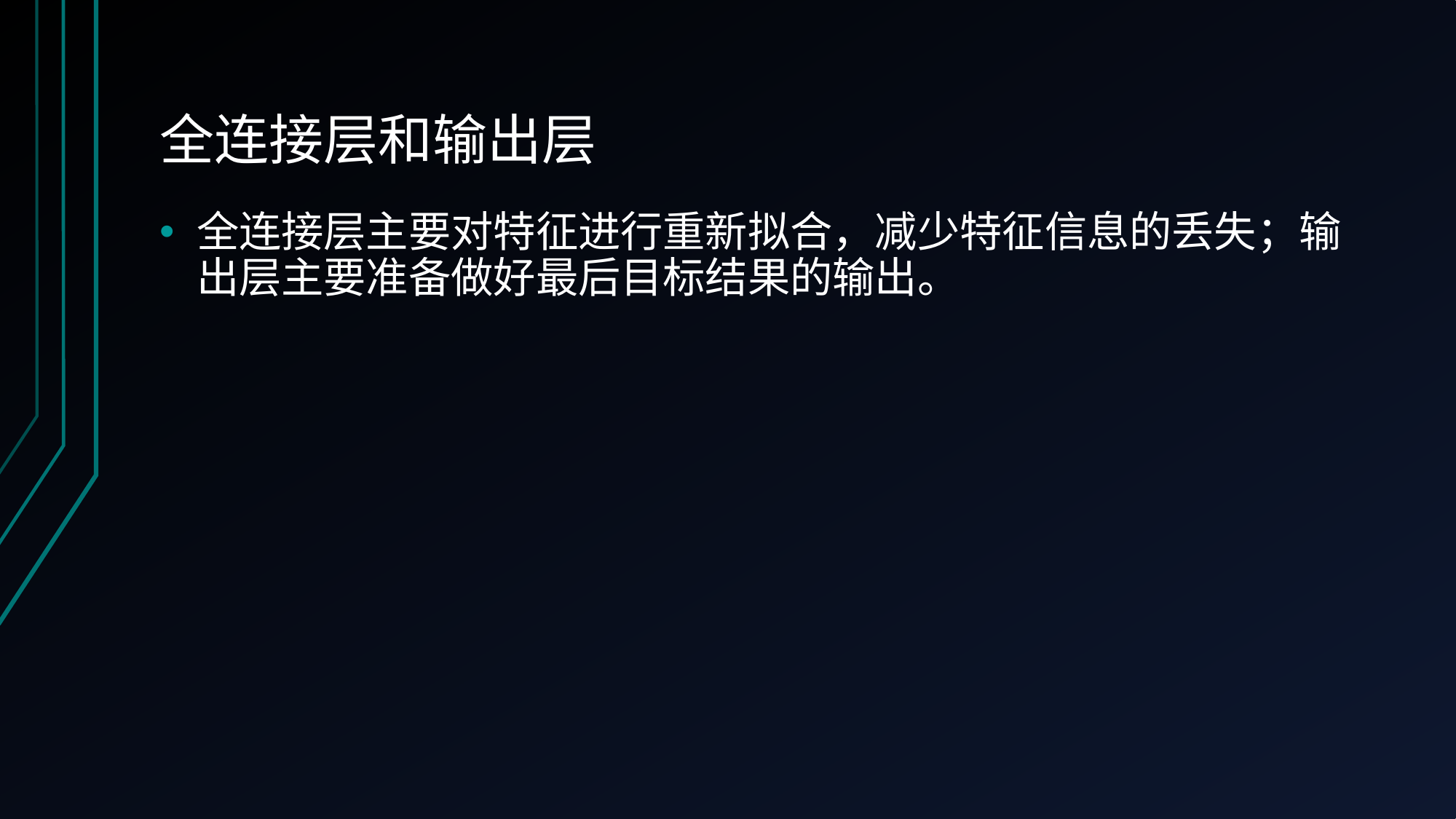

# 全连接层和输出层
全连接层主要对特征进行重新拟合，减少特征信息的丢失；输出层主要准备做好最后目标结果的输出。